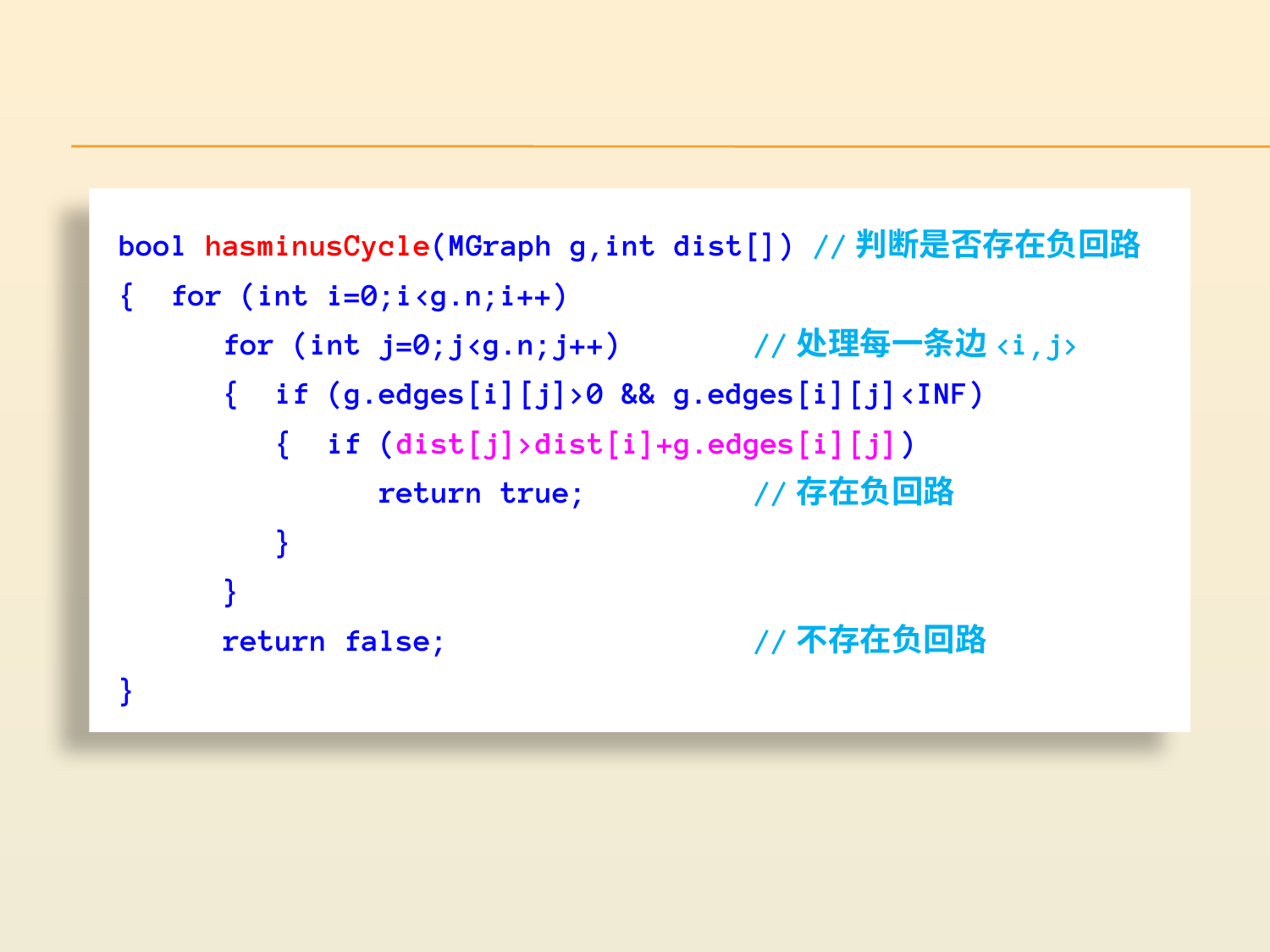

bool hasminusCycle(MGraph g,int dist[]) //判断是否存在负回路
{  for (int i=0;i<g.n;i++)
      for (int j=0;j<g.n;j++)		//处理每一条边<i,j>
      {  if (g.edges[i][j]>0 && g.edges[i][j]<INF)
         {  if (dist[j]>dist[i]+g.edges[i][j])
               return true;		//存在负回路
         }
      }
      return false;			//不存在负回路
}